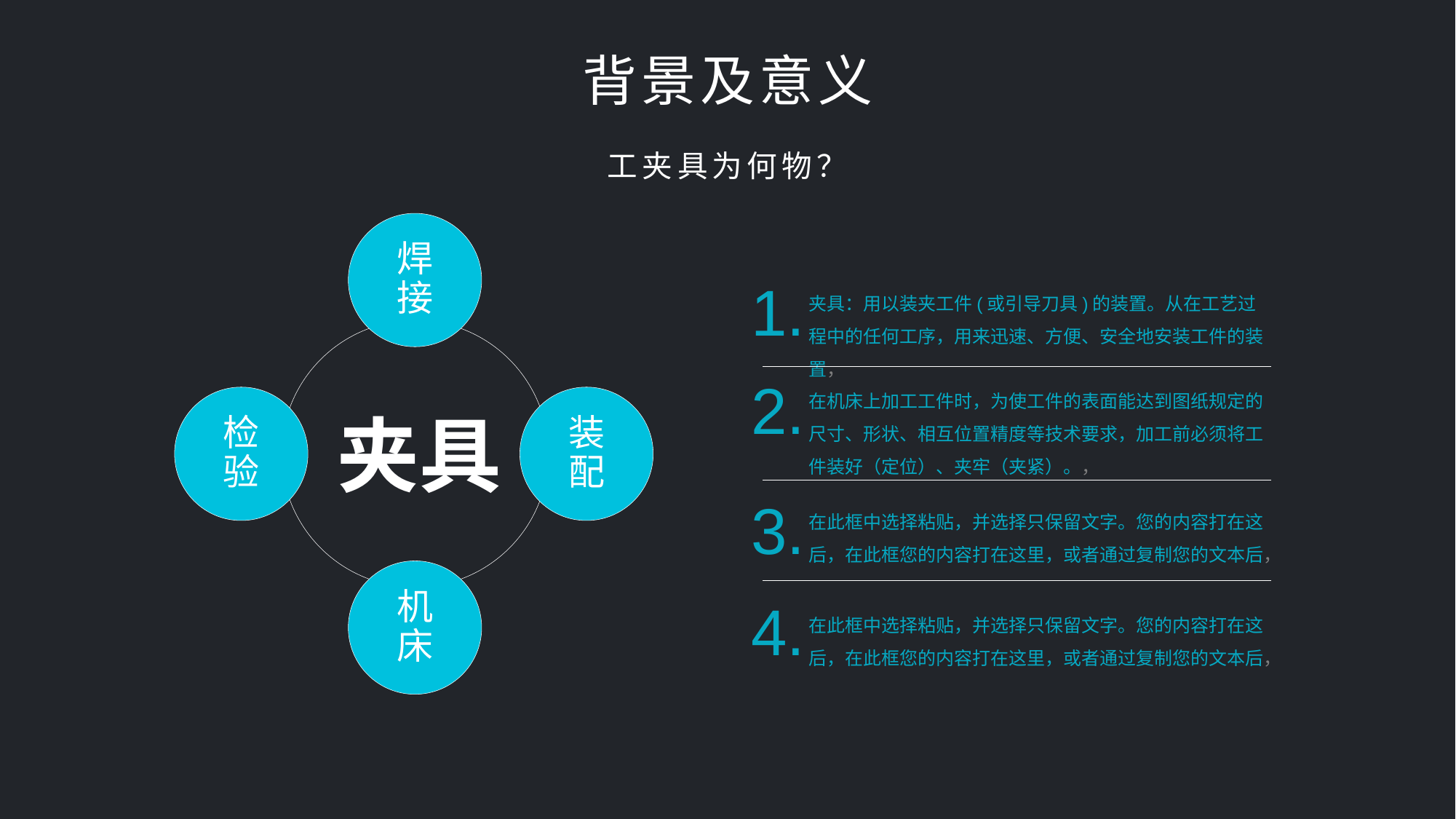

背景及意义
工夹具为何物？
焊接

检验
装配
夹具
机床
1.
夹具：用以装夹工件(或引导刀具)的装置。从在工艺过程中的任何工序，用来迅速、方便、安全地安装工件的装置，
2.
在机床上加工工件时，为使工件的表面能达到图纸规定的尺寸、形状、相互位置精度等技术要求，加工前必须将工件装好（定位）、夹牢（夹紧）。，
3.
在此框中选择粘贴，并选择只保留文字。您的内容打在这后，在此框您的内容打在这里，或者通过复制您的文本后，
4.
在此框中选择粘贴，并选择只保留文字。您的内容打在这后，在此框您的内容打在这里，或者通过复制您的文本后，